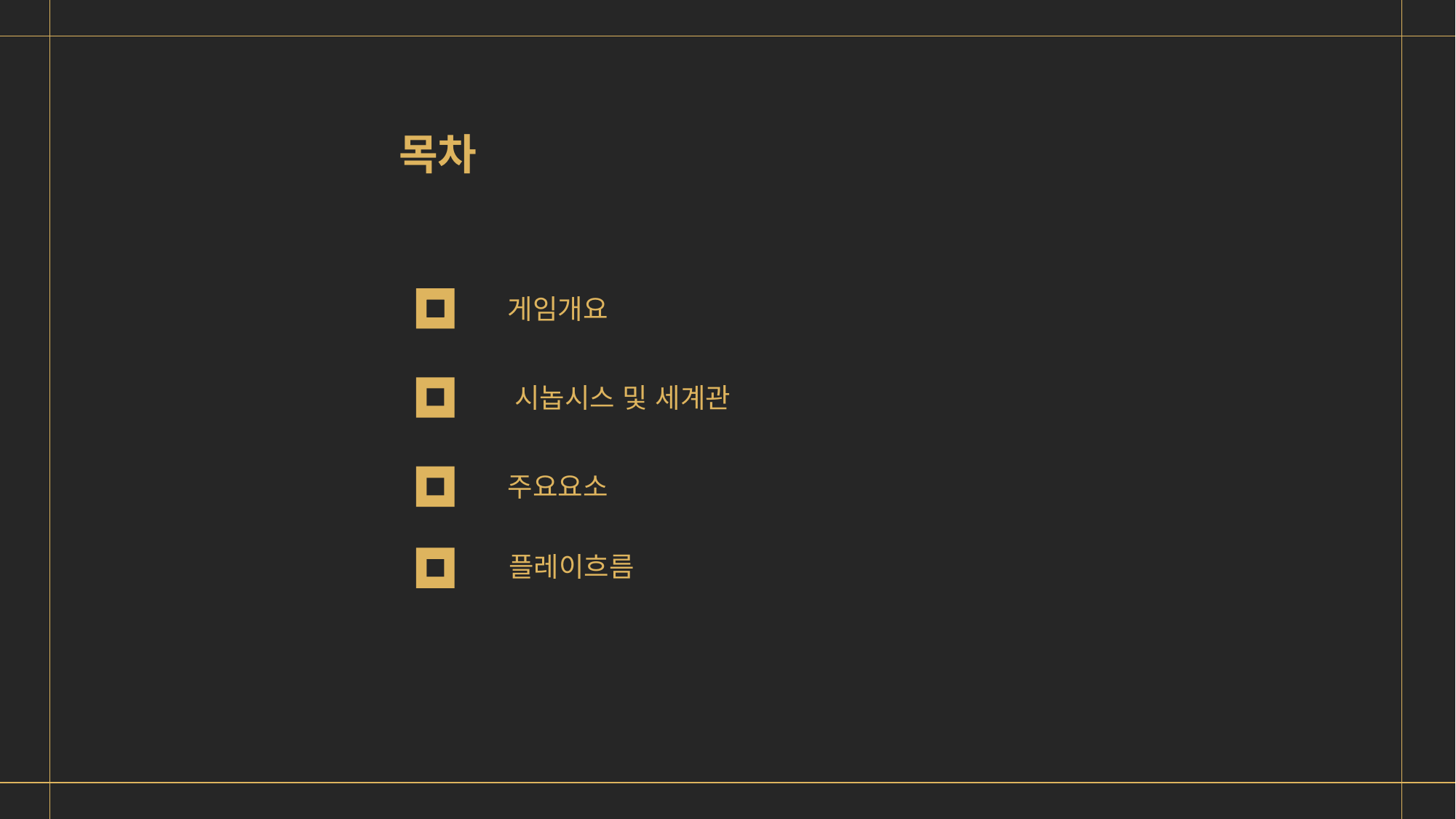

목차
게임개요

시놉시스 및 세계관

주요요소

플레이흐름